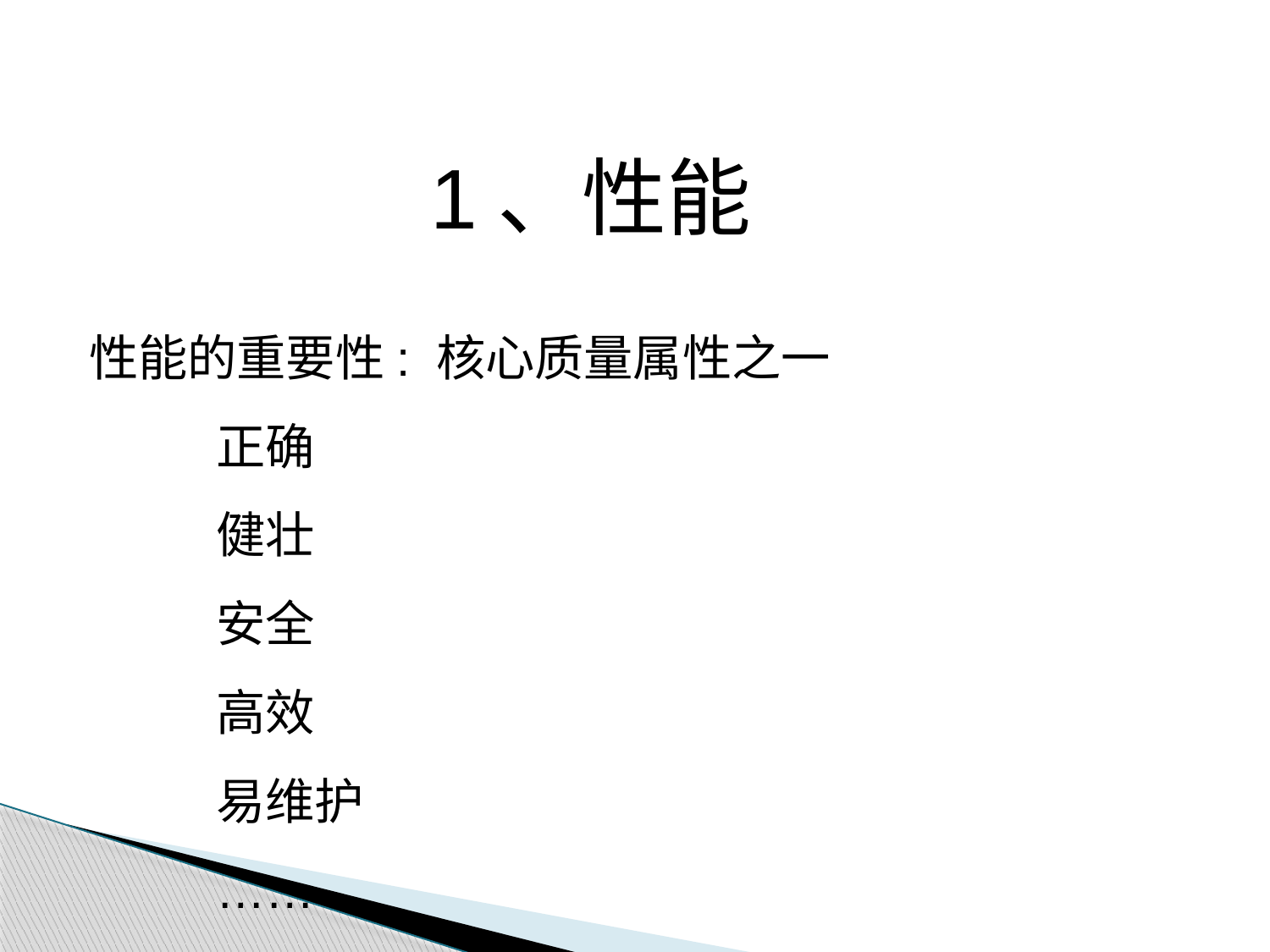

1、性能
性能的重要性: 核心质量属性之一
	正确
	健壮
	安全
  	高效
	易维护
	……